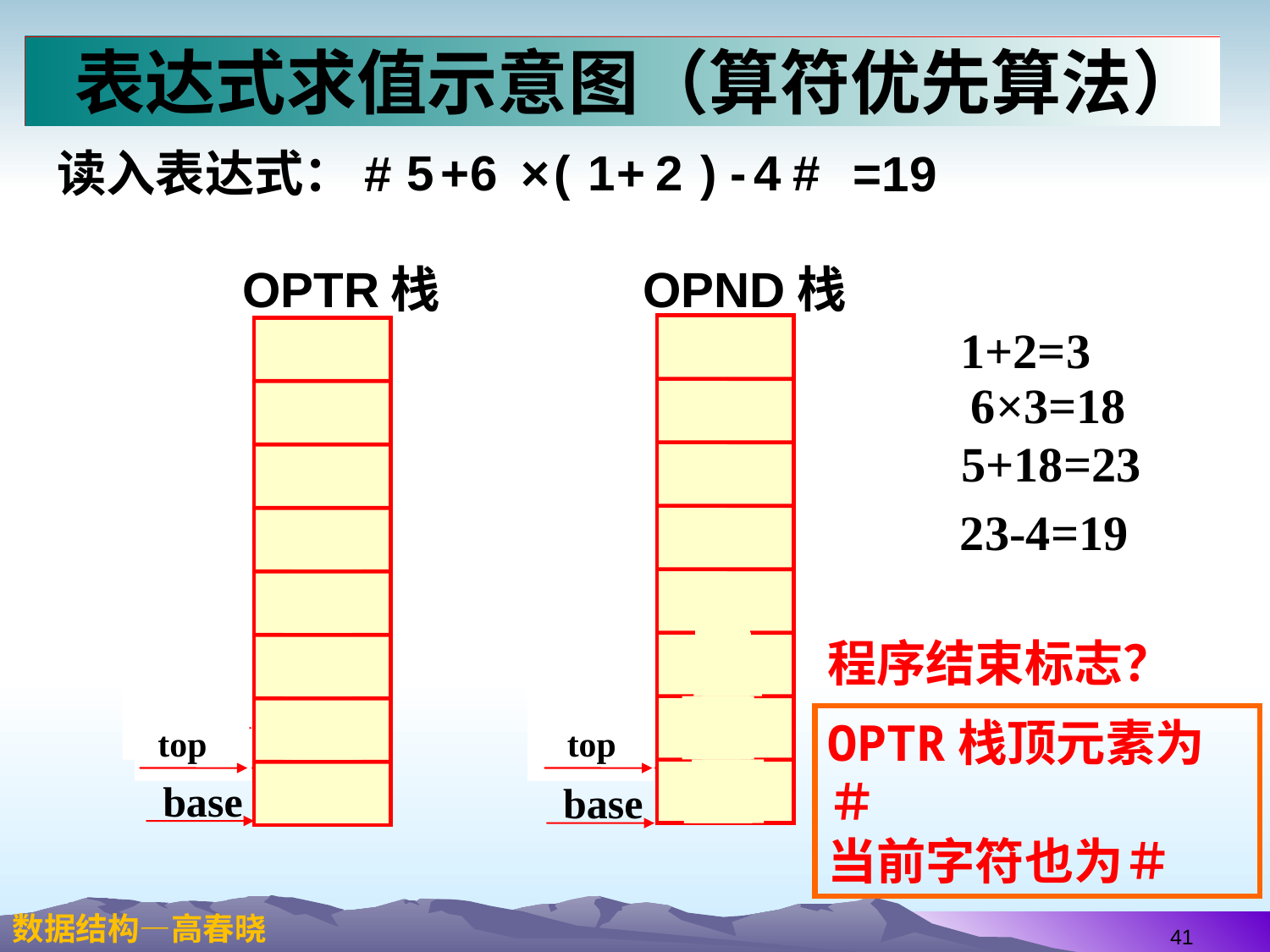

# 表达式求值示意图（算符优先算法）
5
+
6
×
(
1
+
2
)
-
4
#
 读入表达式：#
=19
OPTR栈

top

base

OPND栈

top

base

1+2=3
6×3=18

top

5+18=23

top

top

top

23-4=19
+

top

top

top

top

top

(

2

top

top

top

top

top

top

top

top

程序结束标志？
1
3

×

top

top

top

top

top

top

top

top

top

+

18
4
6

OPTR栈顶元素为＃
当前字符也为＃

-

top

top

top

top

#
23
19
5

41